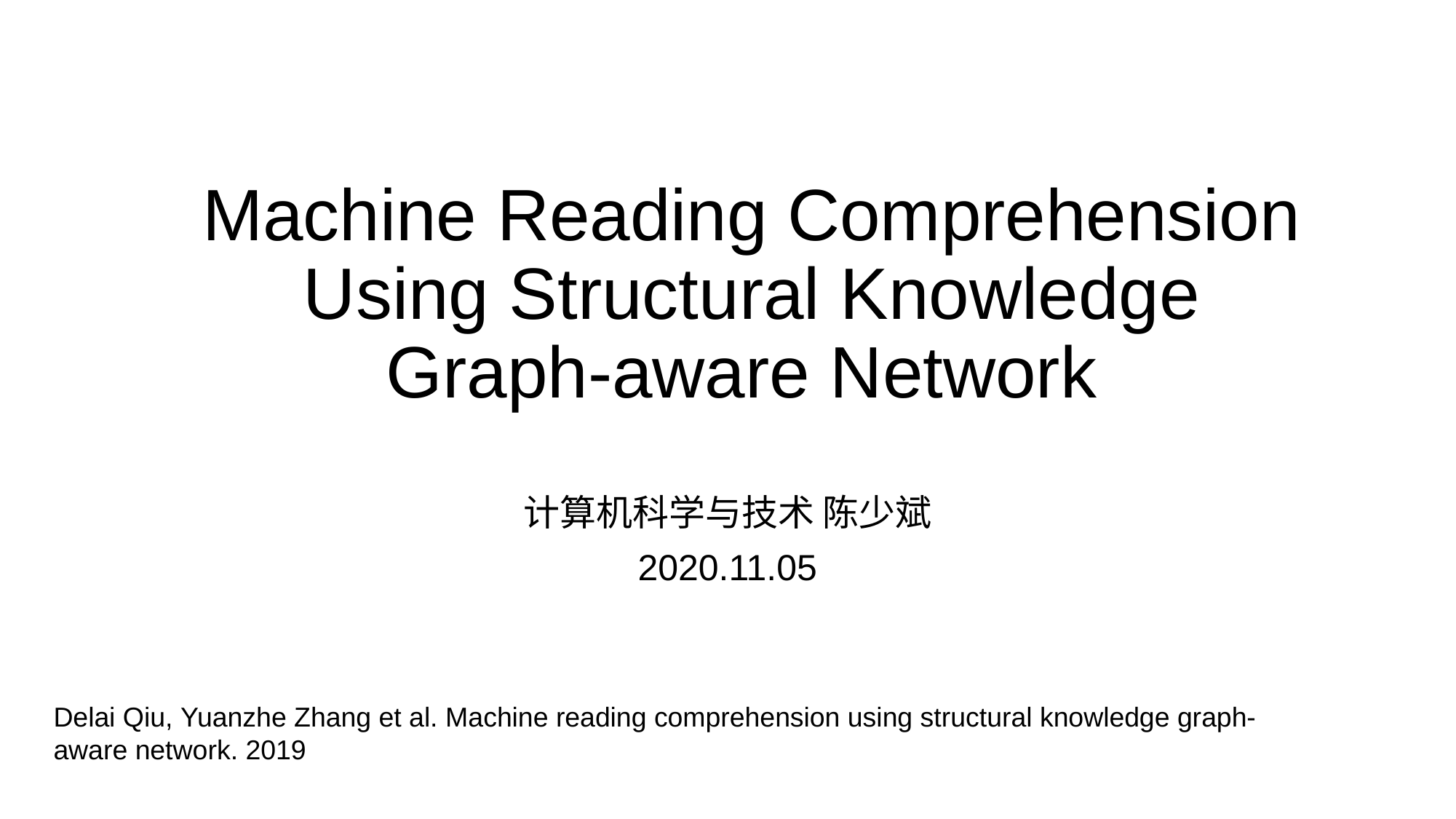

# Machine Reading Comprehension Using Structural Knowledge Graph-aware Network

计算机科学与技术 陈少斌
2020.11.05

Delai Qiu, Yuanzhe Zhang et al. Machine reading comprehension using structural knowledge graph-aware network. 2019